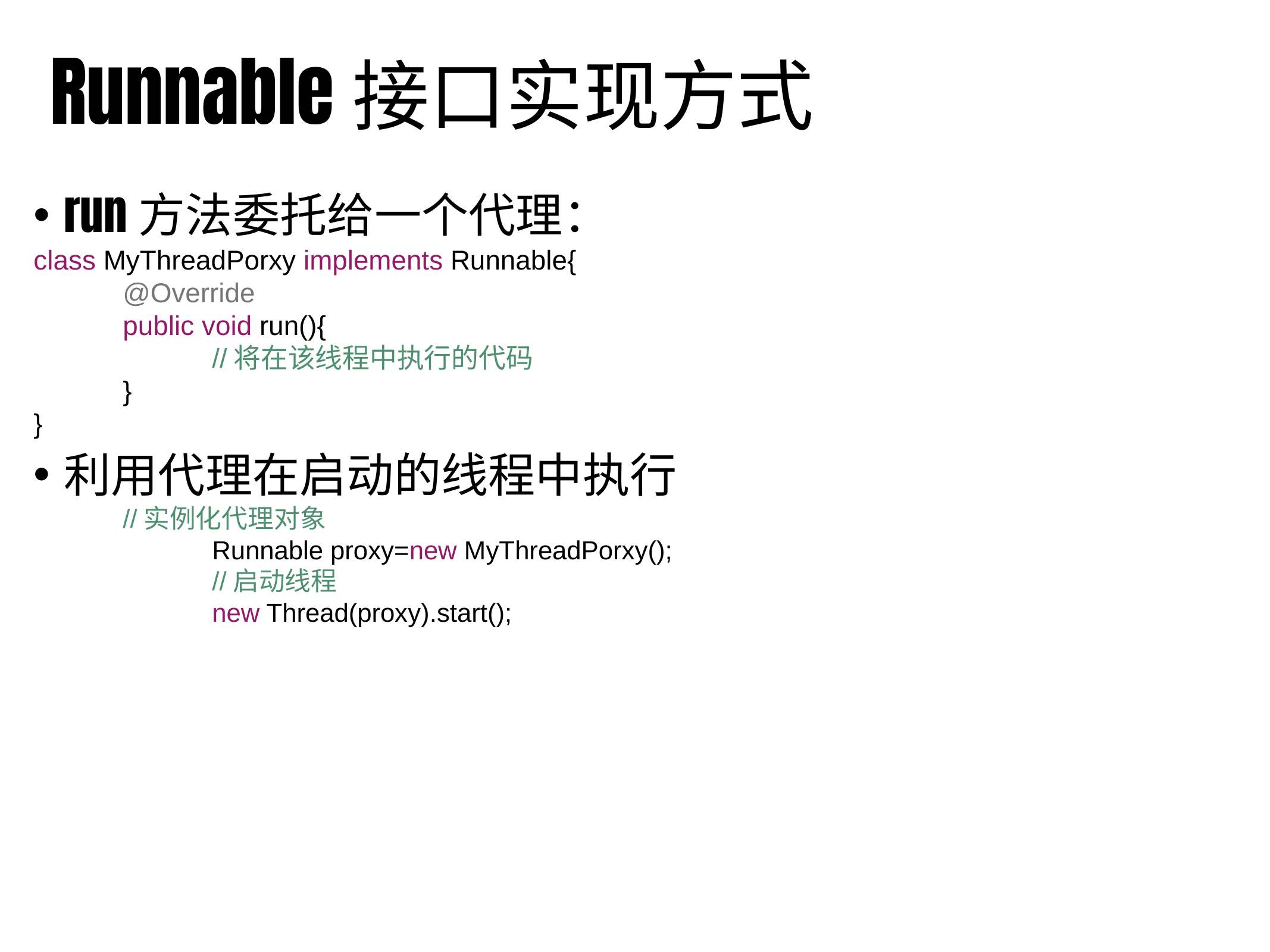

# Runnable接口实现方式
run方法委托给一个代理：
class MyThreadPorxy implements Runnable{
	@Override
	public void run(){
		//将在该线程中执行的代码
	}
}
利用代理在启动的线程中执行
//实例化代理对象
		Runnable proxy=new MyThreadPorxy();
		//启动线程
		new Thread(proxy).start();
8